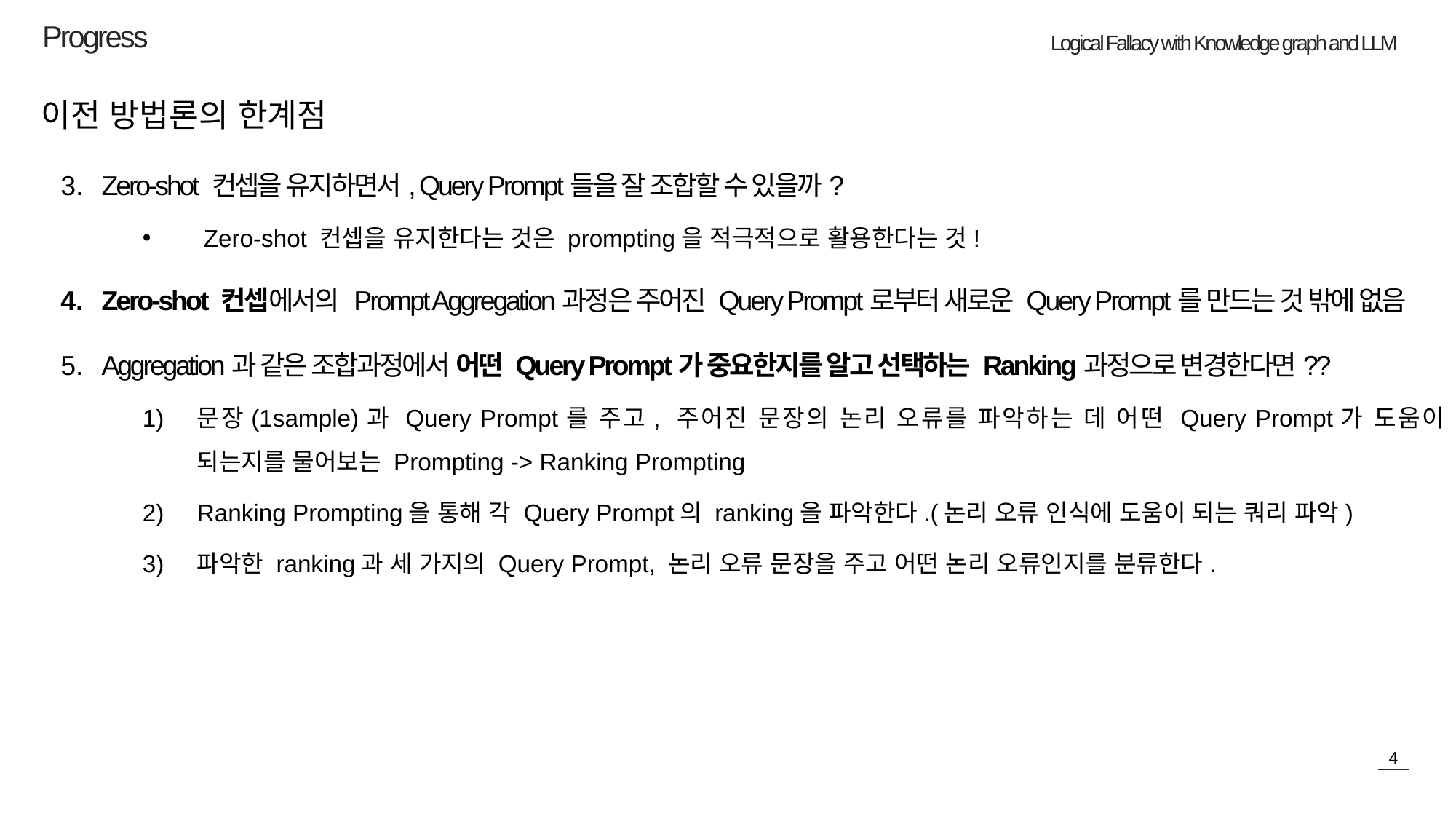

Progress
이전 방법론의 한계점
Zero-shot 컨셉을 유지하면서, Query Prompt들을 잘 조합할 수 있을까?
 Zero-shot 컨셉을 유지한다는 것은 prompting을 적극적으로 활용한다는 것!
Zero-shot 컨셉에서의 Prompt Aggregation과정은 주어진 Query Prompt로부터 새로운 Query Prompt를 만드는 것 밖에 없음
Aggregation과 같은 조합과정에서 어떤 Query Prompt가 중요한지를 알고 선택하는 Ranking과정으로 변경한다면??
문장(1sample)과 Query Prompt를 주고, 주어진 문장의 논리 오류를 파악하는 데 어떤 Query Prompt가 도움이 되는지를 물어보는 Prompting -> Ranking Prompting
Ranking Prompting을 통해 각 Query Prompt의 ranking을 파악한다.(논리 오류 인식에 도움이 되는 쿼리 파악)
파악한 ranking과 세 가지의 Query Prompt, 논리 오류 문장을 주고 어떤 논리 오류인지를 분류한다.